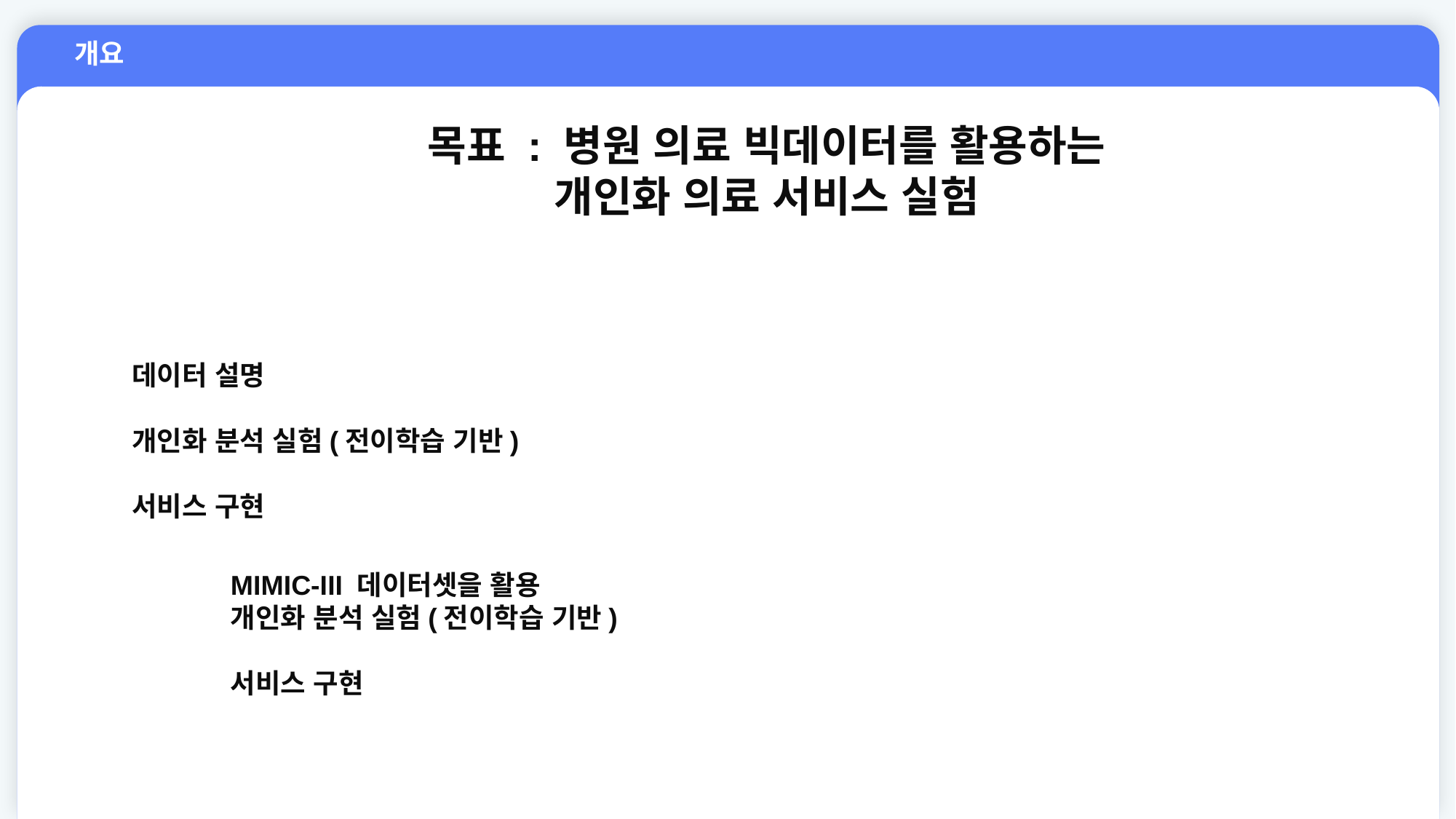

개요
목표 : 병원 의료 빅데이터를 활용하는
개인화 의료 서비스 실험
데이터 설명

개인화 분석 실험(전이학습 기반)

서비스 구현
MIMIC-III 데이터셋을 활용
개인화 분석 실험(전이학습 기반)

서비스 구현